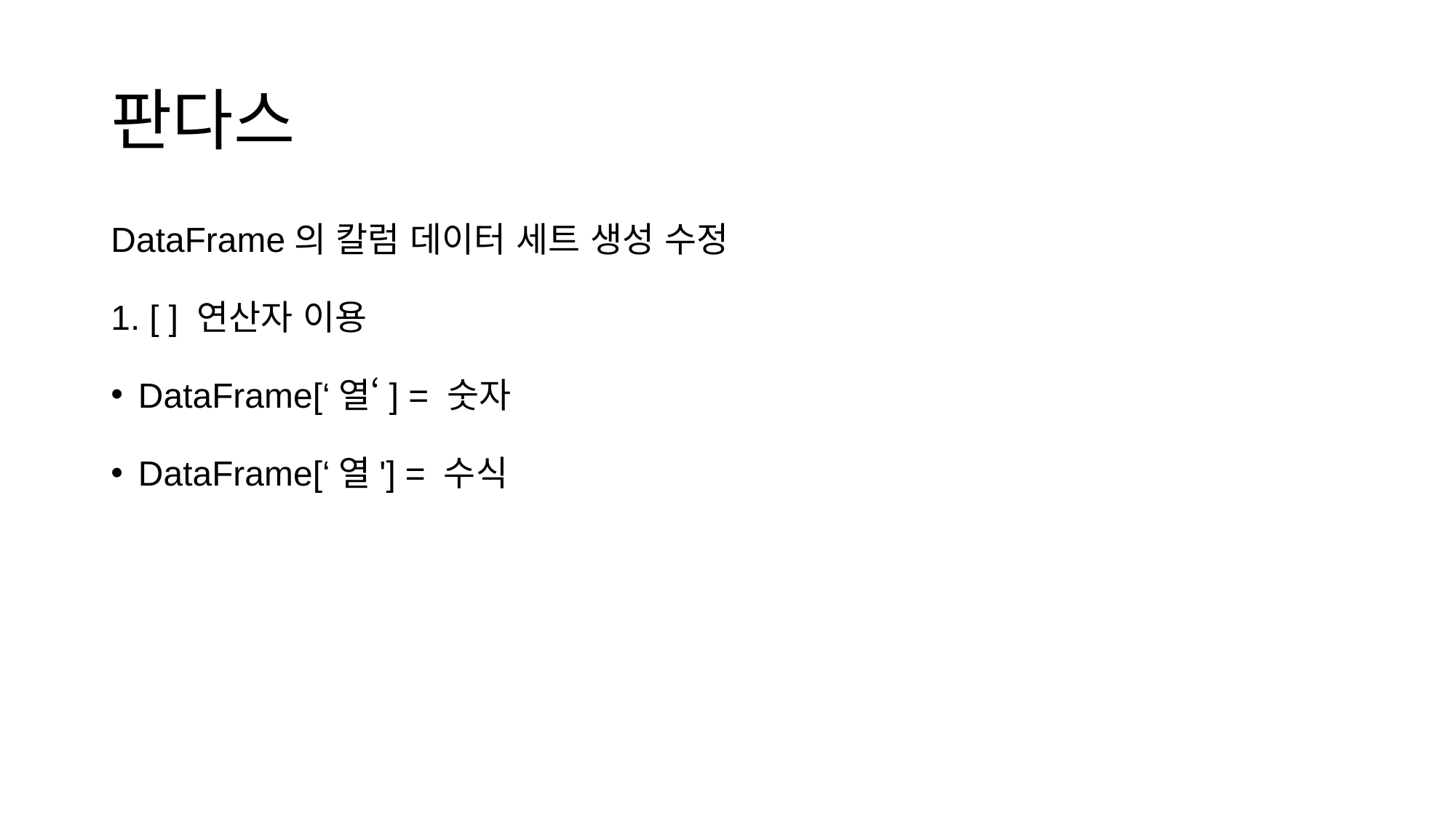

# 판다스
DataFrame의 칼럼 데이터 세트 생성 수정
1. [ ] 연산자 이용
DataFrame[‘열‘] = 숫자
DataFrame[‘열'] = 수식